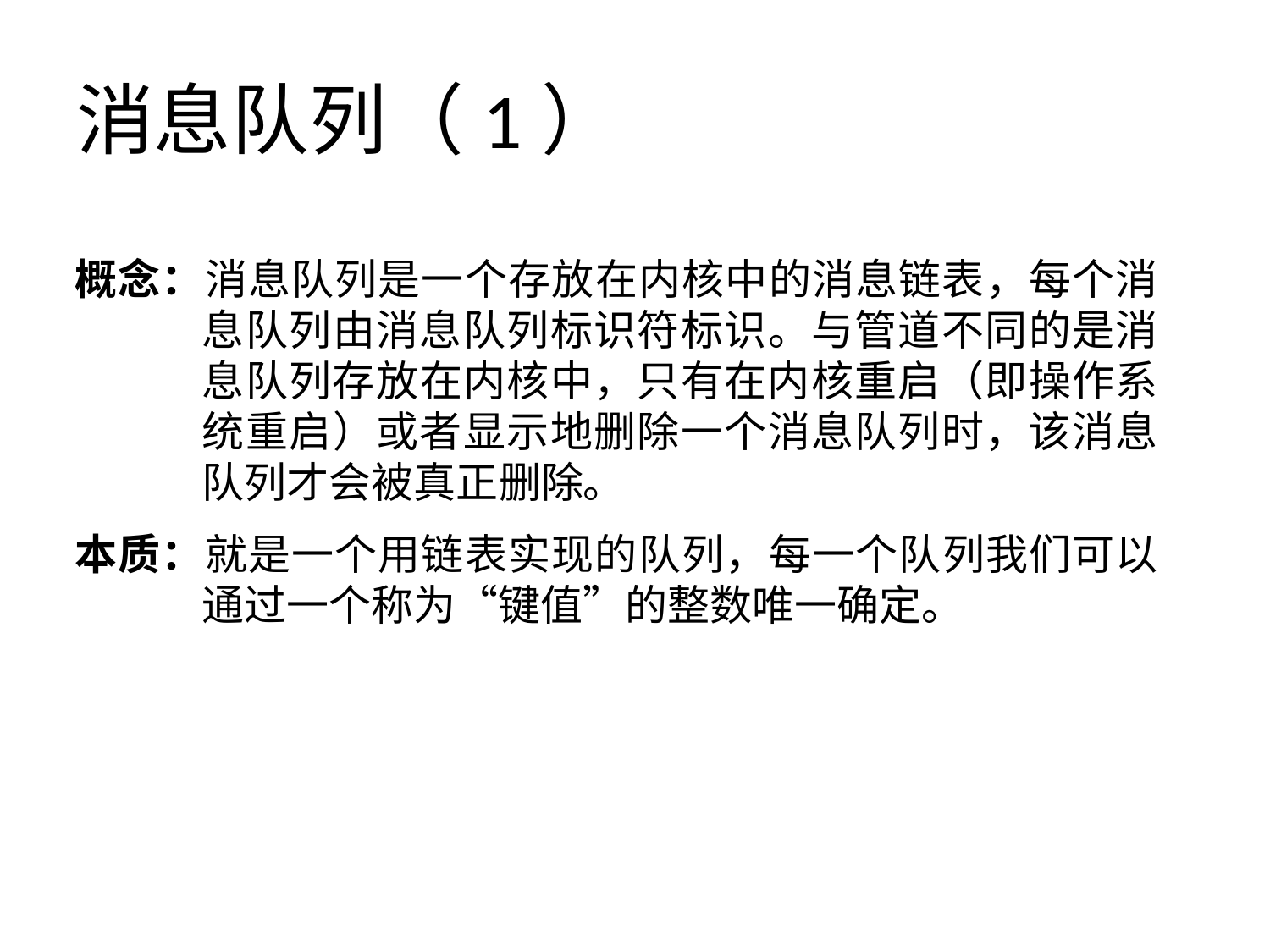

# 消息队列（1）
 概念：消息队列是一个存放在内核中的消息链表，每个消息队列由消息队列标识符标识。与管道不同的是消息队列存放在内核中，只有在内核重启（即操作系统重启）或者显示地删除一个消息队列时，该消息队列才会被真正删除。
 本质：就是一个用链表实现的队列，每一个队列我们可以通过一个称为“键值”的整数唯一确定。